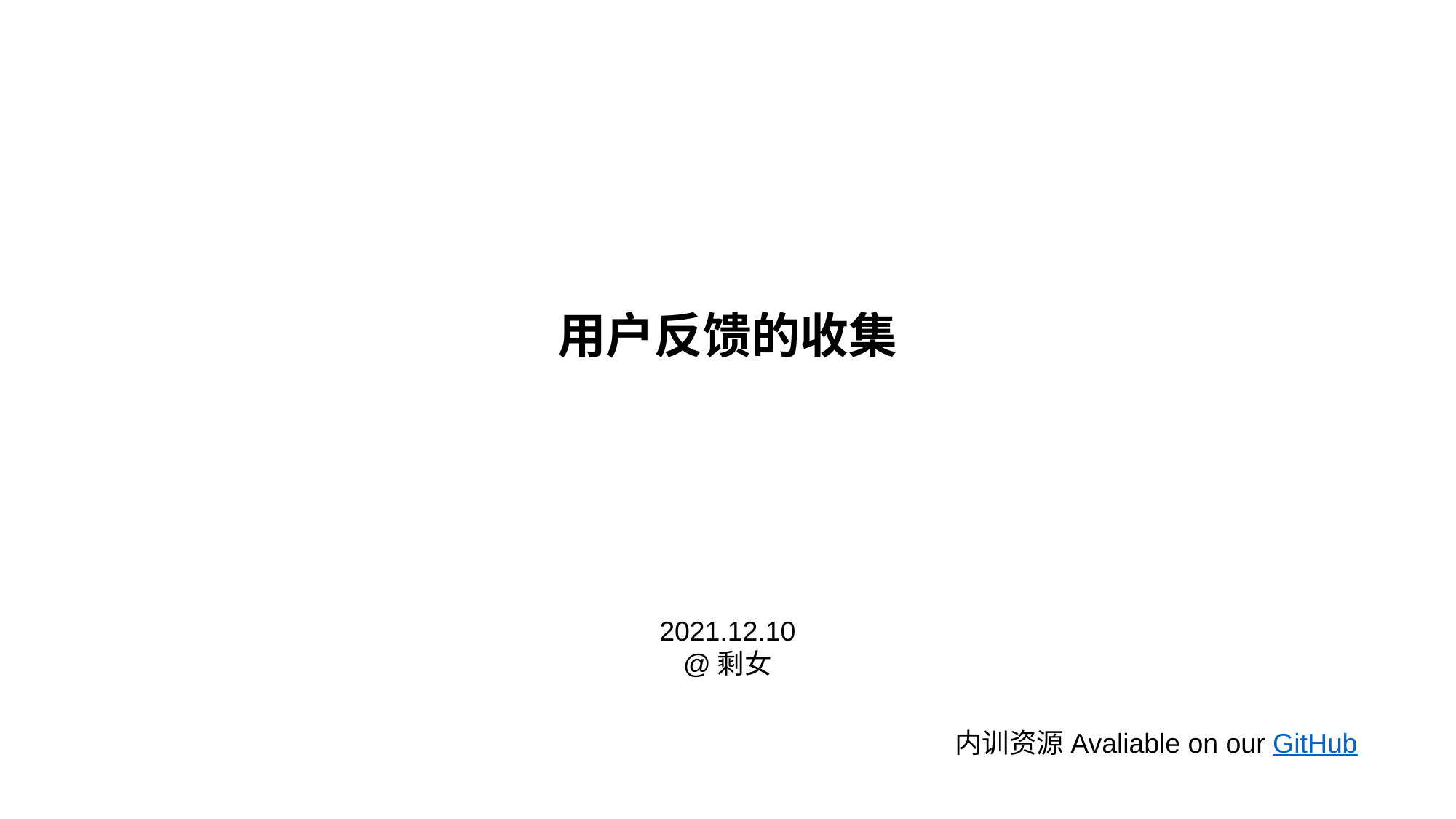

用户反馈的收集
2021.12.10
@剩女
内训资源Avaliable on our GitHub